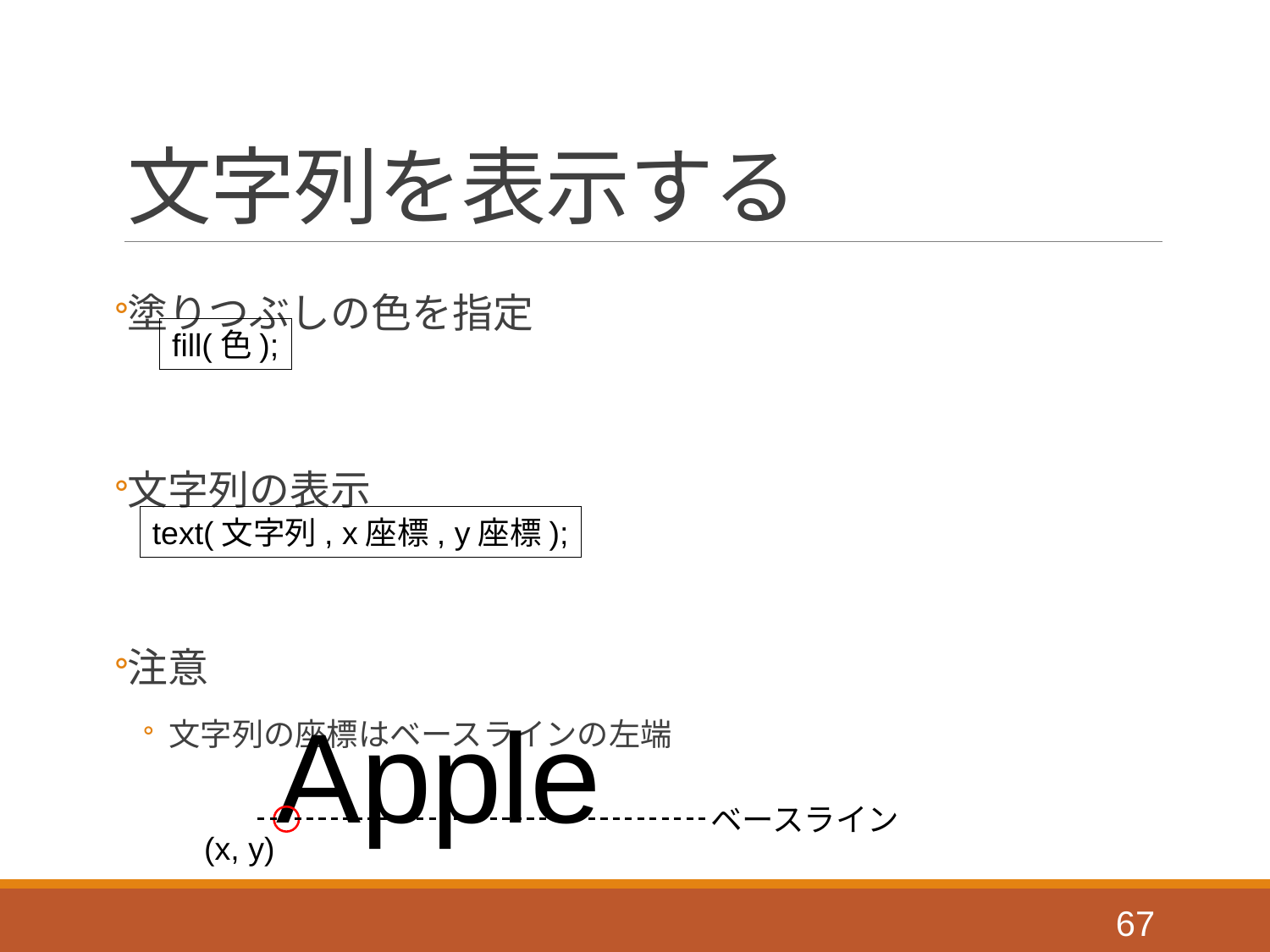

# 文字列を表示する
塗りつぶしの色を指定

文字列の表示

注意
文字列の座標はベースラインの左端
fill(色);
text(文字列, x座標, y座標);
Apple
ベースライン

(x, y)
67